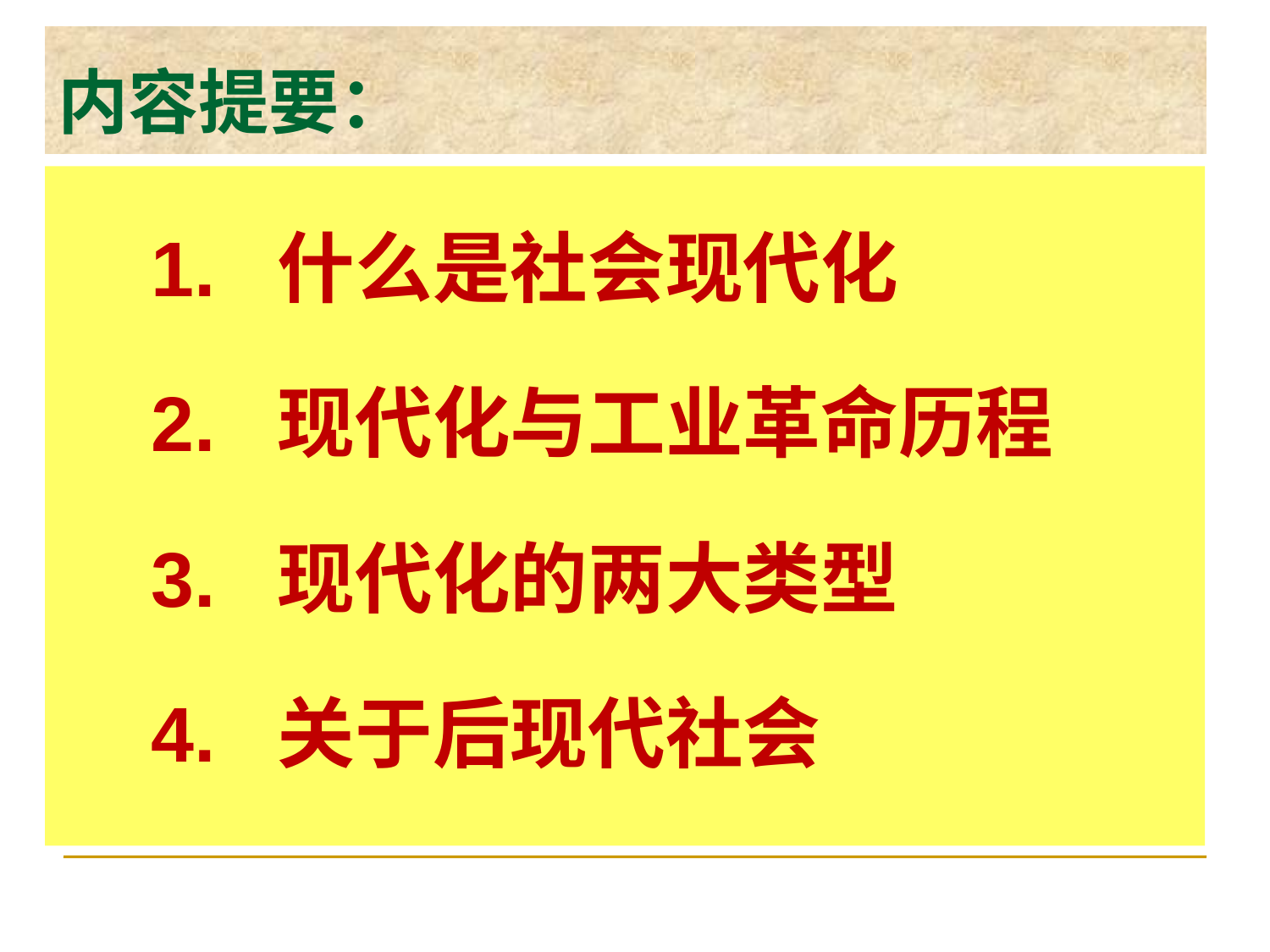

# 内容提要：
1.  什么是社会现代化
2.  现代化与工业革命历程
3.  现代化的两大类型
4.  关于后现代社会

2